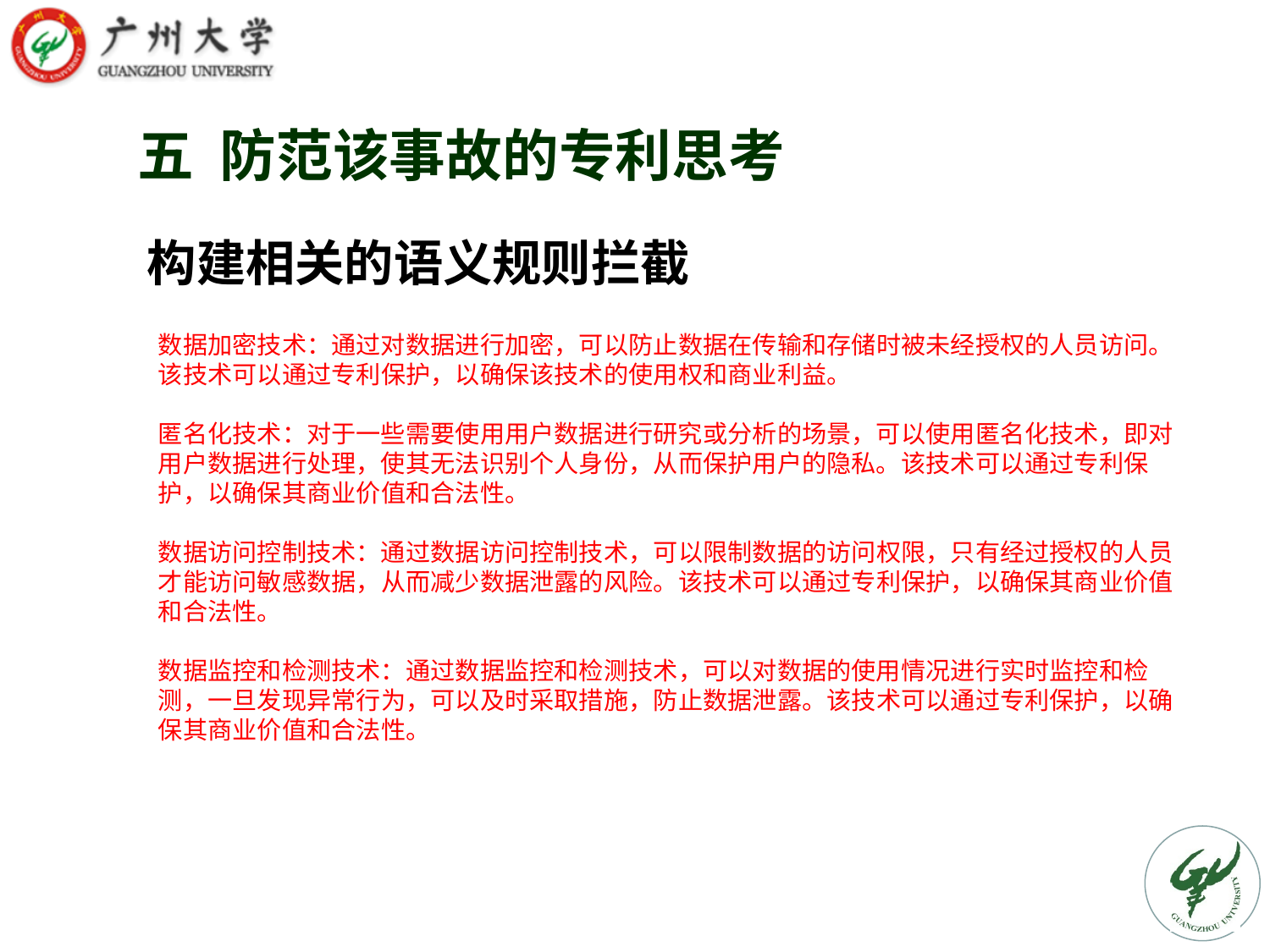

# 五  防范该事故的专利思考
构建相关的语义规则拦截
数据加密技术：通过对数据进行加密，可以防止数据在传输和存储时被未经授权的人员访问。该技术可以通过专利保护，以确保该技术的使用权和商业利益。

匿名化技术：对于一些需要使用用户数据进行研究或分析的场景，可以使用匿名化技术，即对用户数据进行处理，使其无法识别个人身份，从而保护用户的隐私。该技术可以通过专利保护，以确保其商业价值和合法性。

数据访问控制技术：通过数据访问控制技术，可以限制数据的访问权限，只有经过授权的人员才能访问敏感数据，从而减少数据泄露的风险。该技术可以通过专利保护，以确保其商业价值和合法性。

数据监控和检测技术：通过数据监控和检测技术，可以对数据的使用情况进行实时监控和检测，一旦发现异常行为，可以及时采取措施，防止数据泄露。该技术可以通过专利保护，以确保其商业价值和合法性。

17